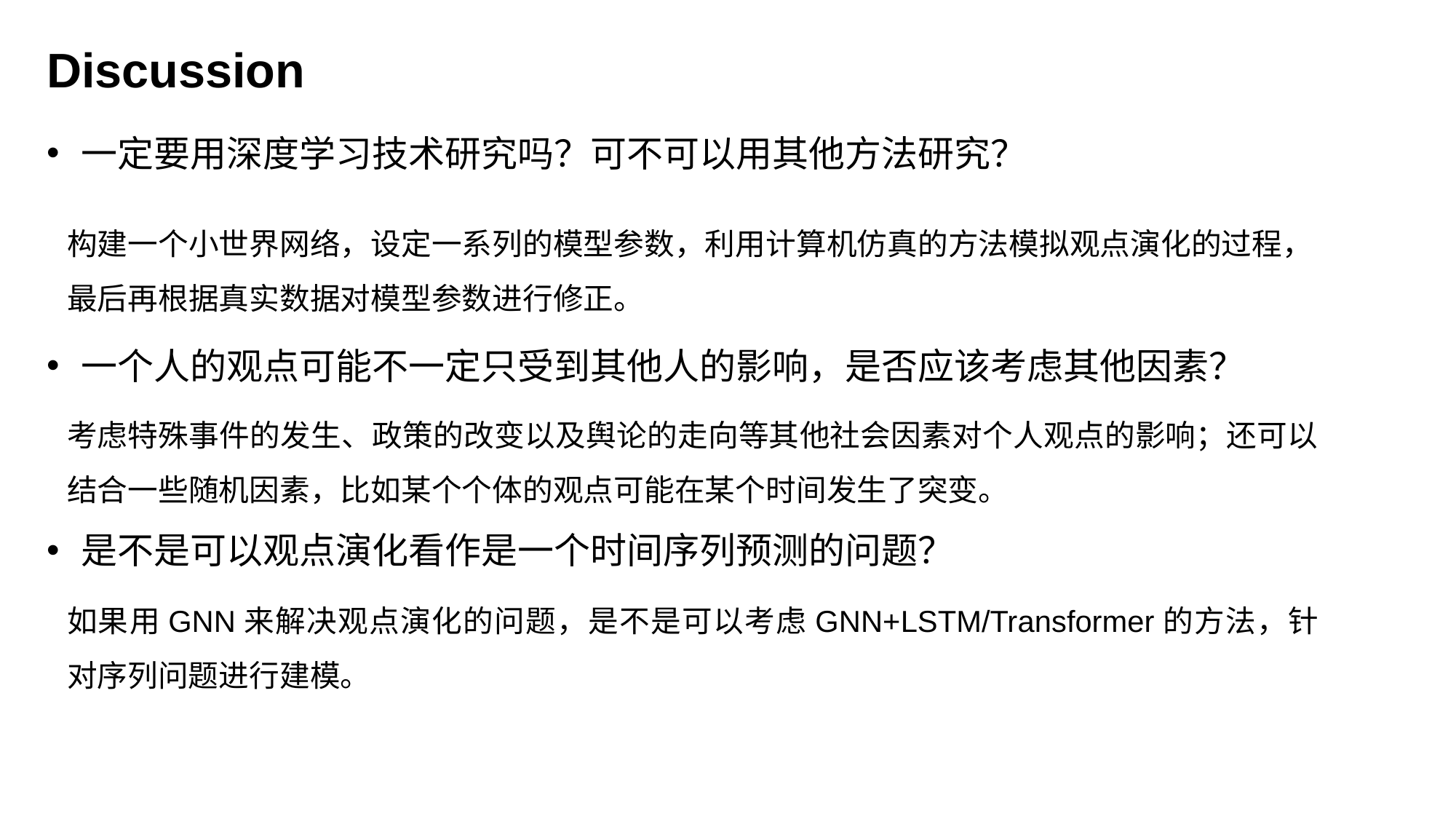

Discussion
一定要用深度学习技术研究吗？可不可以用其他方法研究？
构建一个小世界网络，设定一系列的模型参数，利用计算机仿真的方法模拟观点演化的过程，
最后再根据真实数据对模型参数进行修正。
一个人的观点可能不一定只受到其他人的影响，是否应该考虑其他因素？
考虑特殊事件的发生、政策的改变以及舆论的走向等其他社会因素对个人观点的影响；还可以结合一些随机因素，比如某个个体的观点可能在某个时间发生了突变。
是不是可以观点演化看作是一个时间序列预测的问题？
如果用GNN来解决观点演化的问题，是不是可以考虑GNN+LSTM/Transformer的方法，针对序列问题进行建模。